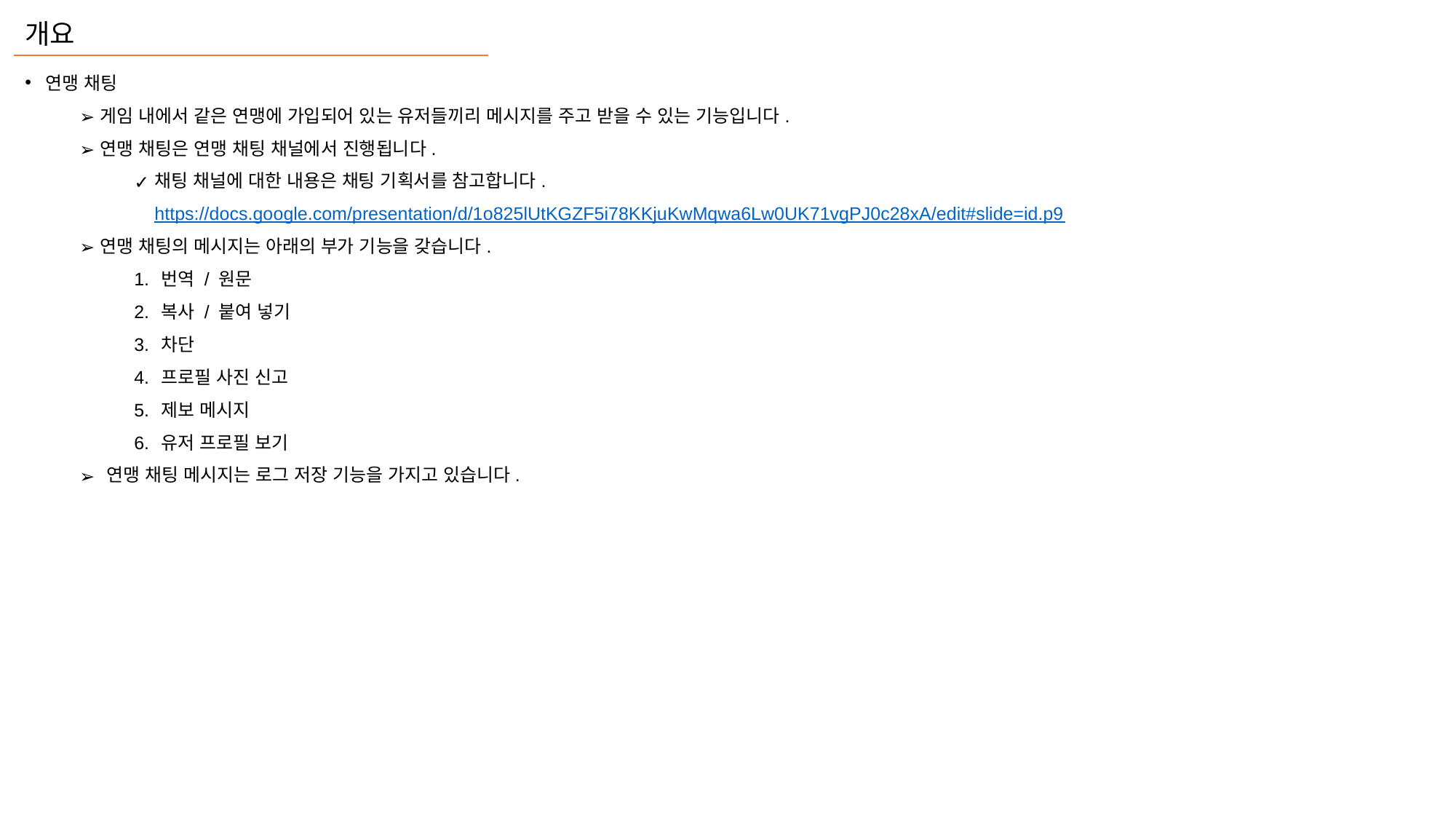

개요
연맹 채팅
게임 내에서 같은 연맹에 가입되어 있는 유저들끼리 메시지를 주고 받을 수 있는 기능입니다.
연맹 채팅은 연맹 채팅 채널에서 진행됩니다.
채팅 채널에 대한 내용은 채팅 기획서를 참고합니다.
https://docs.google.com/presentation/d/1o825lUtKGZF5i78KKjuKwMqwa6Lw0UK71vgPJ0c28xA/edit#slide=id.p9
연맹 채팅의 메시지는 아래의 부가 기능을 갖습니다.
번역 / 원문
복사 / 붙여 넣기
차단
프로필 사진 신고
제보 메시지
유저 프로필 보기
연맹 채팅 메시지는 로그 저장 기능을 가지고 있습니다.